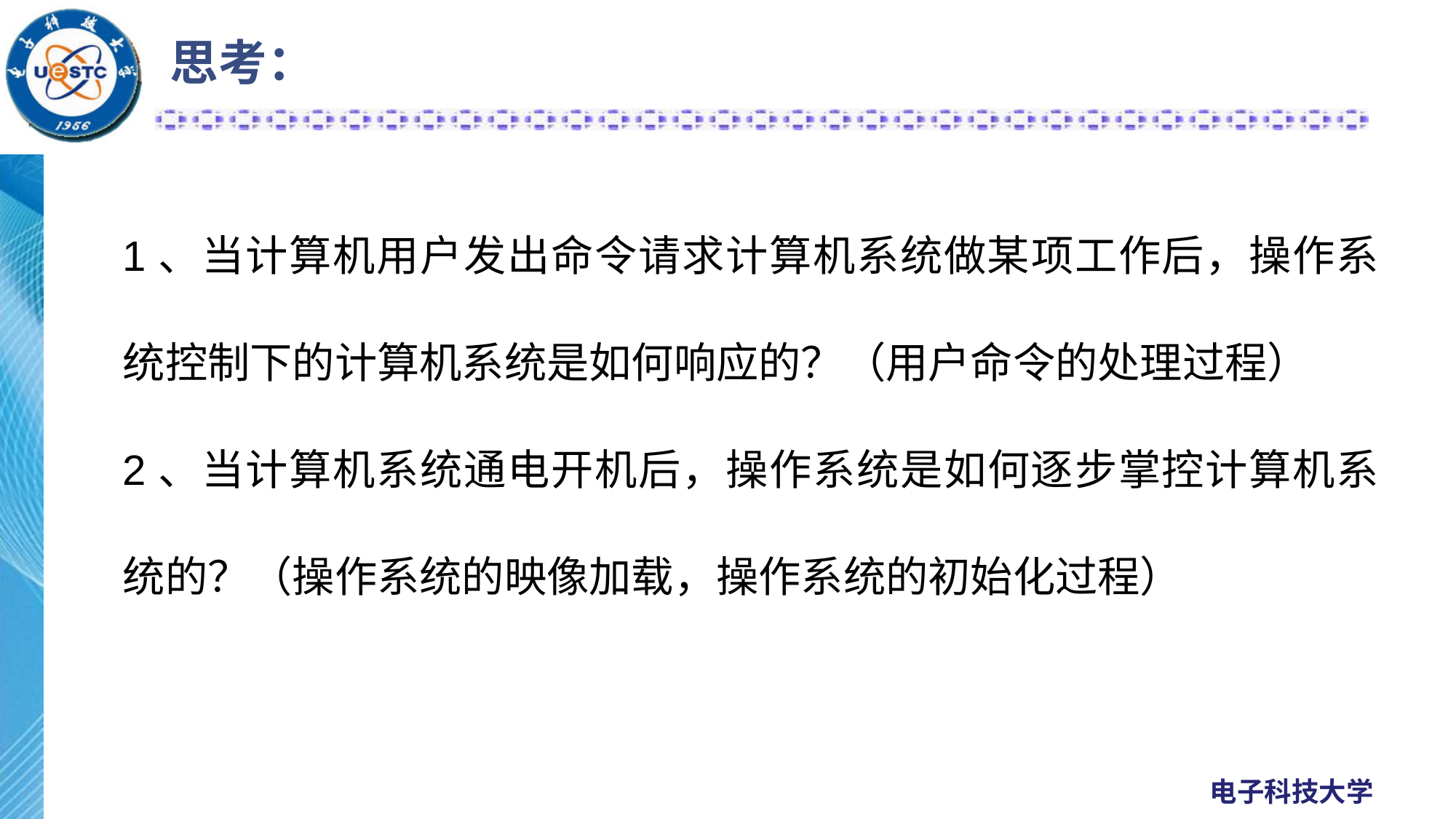

思考：
1、当计算机用户发出命令请求计算机系统做某项工作后，操作系统控制下的计算机系统是如何响应的？（用户命令的处理过程）
2、当计算机系统通电开机后，操作系统是如何逐步掌控计算机系统的？（操作系统的映像加载，操作系统的初始化过程）